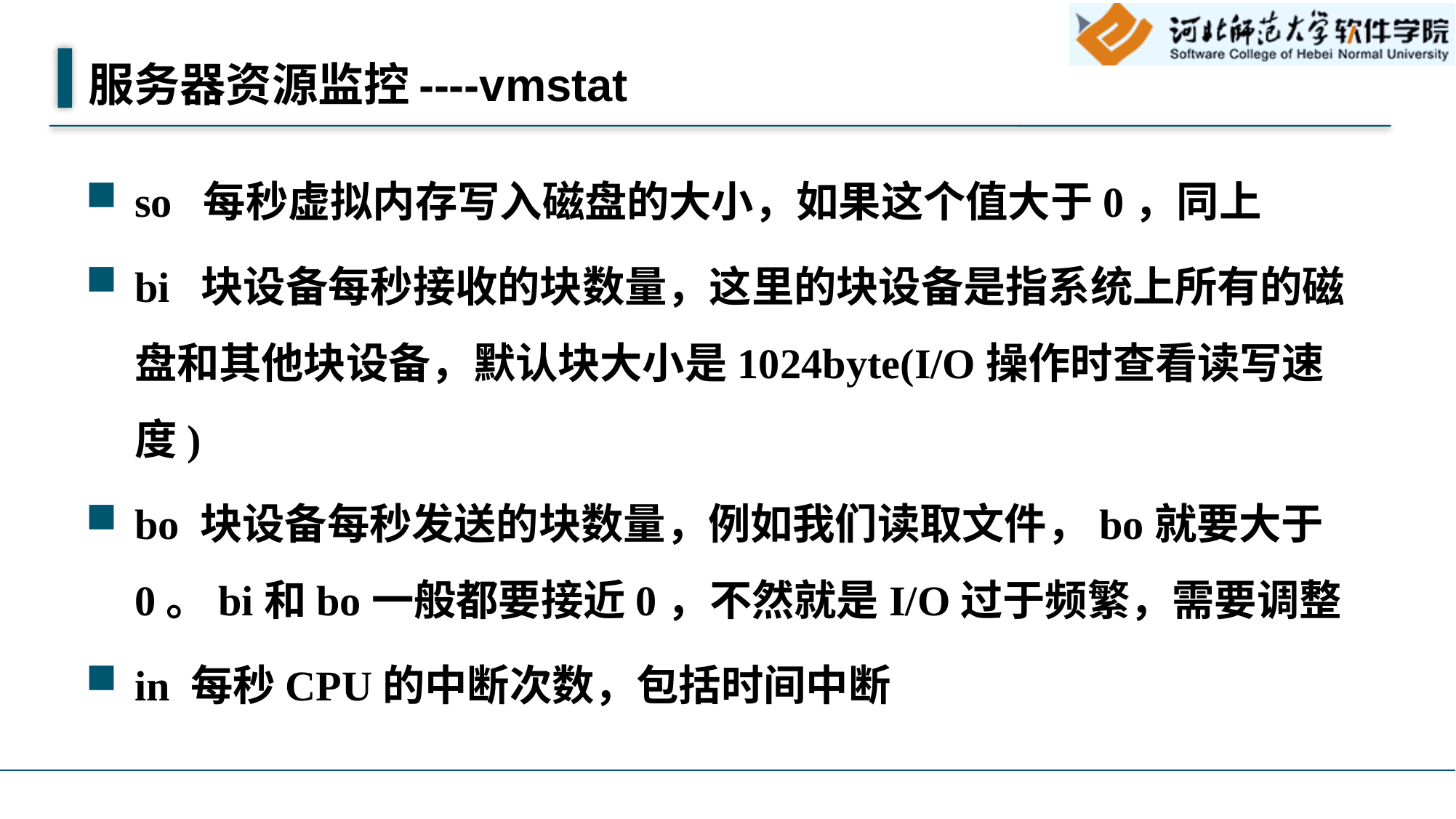

# 服务器资源监控----vmstat
so  每秒虚拟内存写入磁盘的大小，如果这个值大于0，同上
bi  块设备每秒接收的块数量，这里的块设备是指系统上所有的磁盘和其他块设备，默认块大小是1024byte(I/O操作时查看读写速度)
bo 块设备每秒发送的块数量，例如我们读取文件，bo就要大于0。bi和bo一般都要接近0，不然就是I/O过于频繁，需要调整
in 每秒CPU的中断次数，包括时间中断